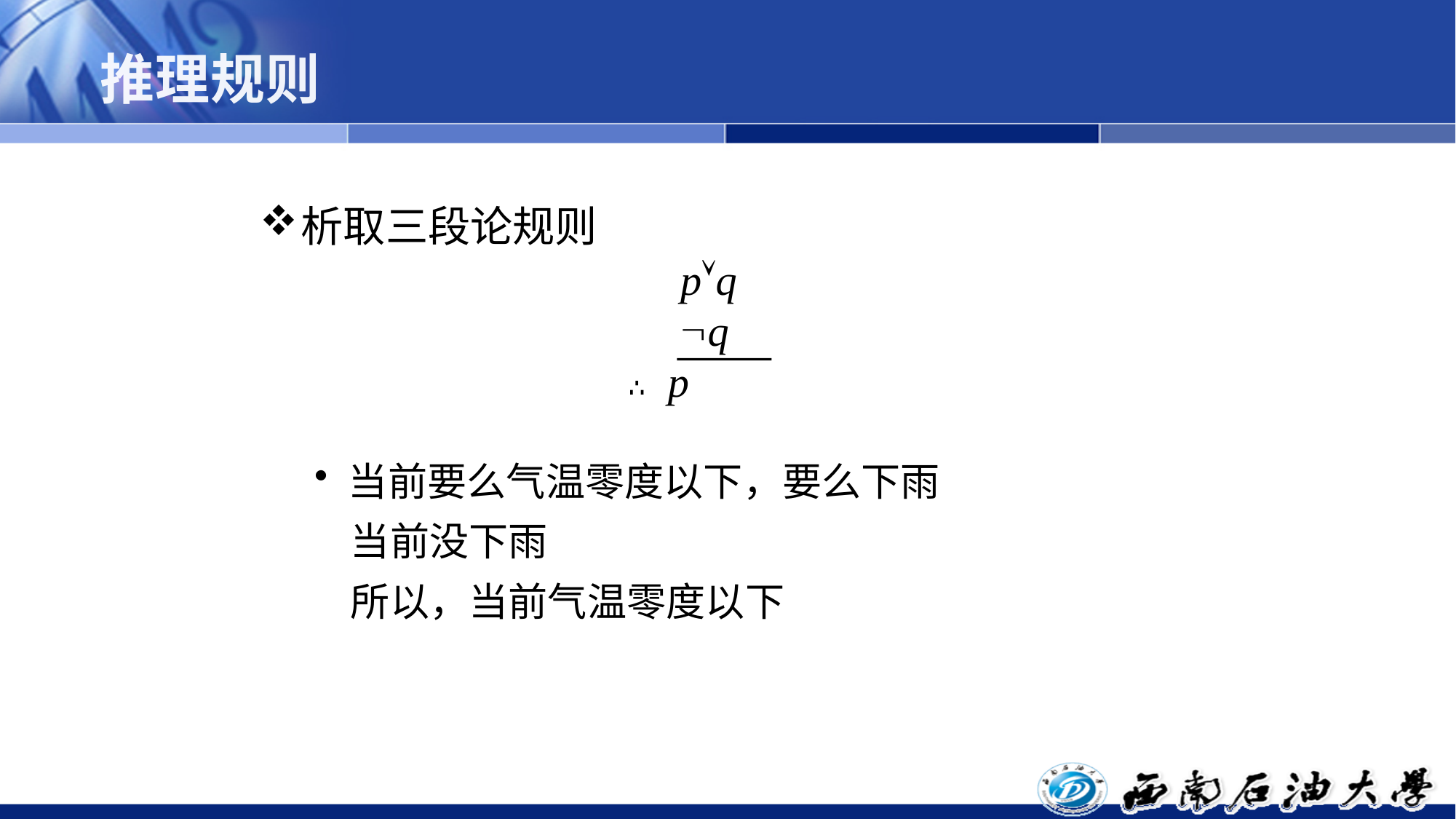

# 推理规则
析取三段论规则

当前要么气温零度以下，要么下雨
   当前没下雨
   所以，当前气温零度以下
     p∨q
     ¬q
∴  p